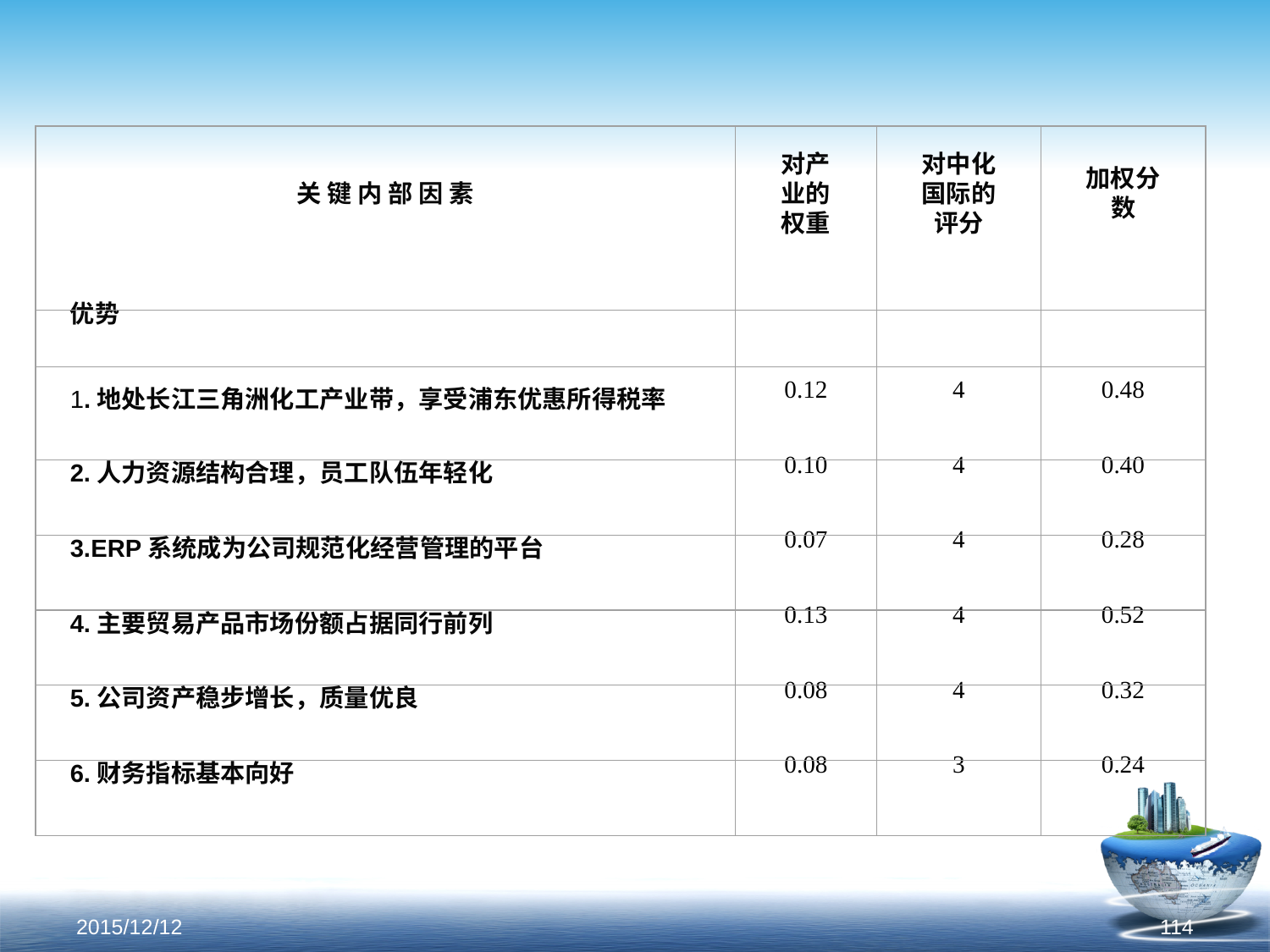

关 键 内 部 因 素

对产业的权重

对中化国际的评分

加权分数

优势

1.地处长江三角洲化工产业带，享受浦东优惠所得税率

0.12

4

0.48

2.人力资源结构合理，员工队伍年轻化

0.10

4

0.40

3.ERP系统成为公司规范化经营管理的平台

0.07

4

0.28

4.主要贸易产品市场份额占据同行前列

0.13

4

0.52

5.公司资产稳步增长，质量优良

0.08

4

0.32

6.财务指标基本向好

0.08

3

0.24

2015/12/12
114